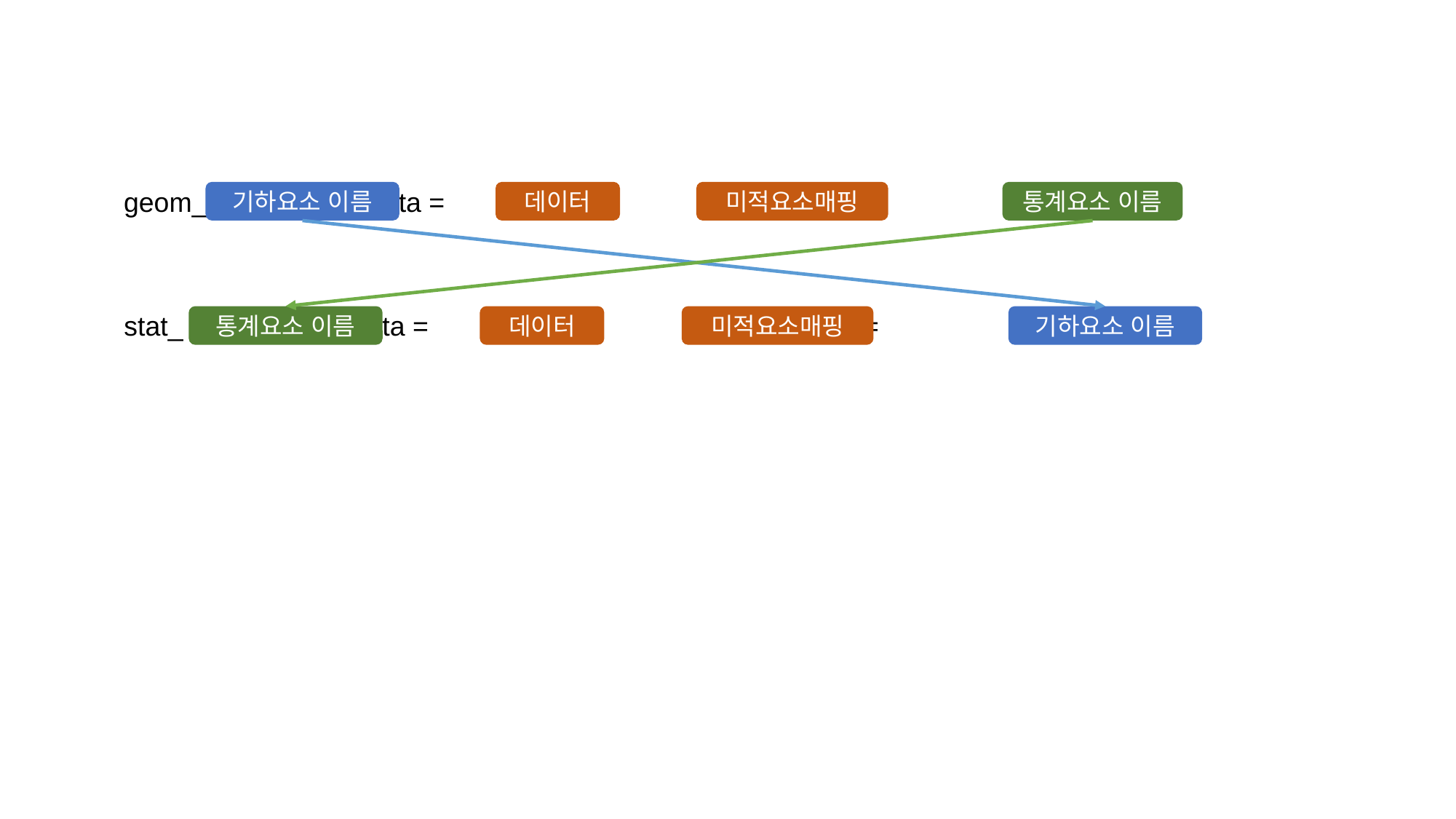

geom_                    (data =              , aes(                     ), stat =                    , ...)
기하요소 이름
데이터
미적요소매핑
통계요소 이름
stat_                     (data =              , aes(                     ), geom =                     , ...)
통계요소 이름
데이터
미적요소매핑
기하요소 이름